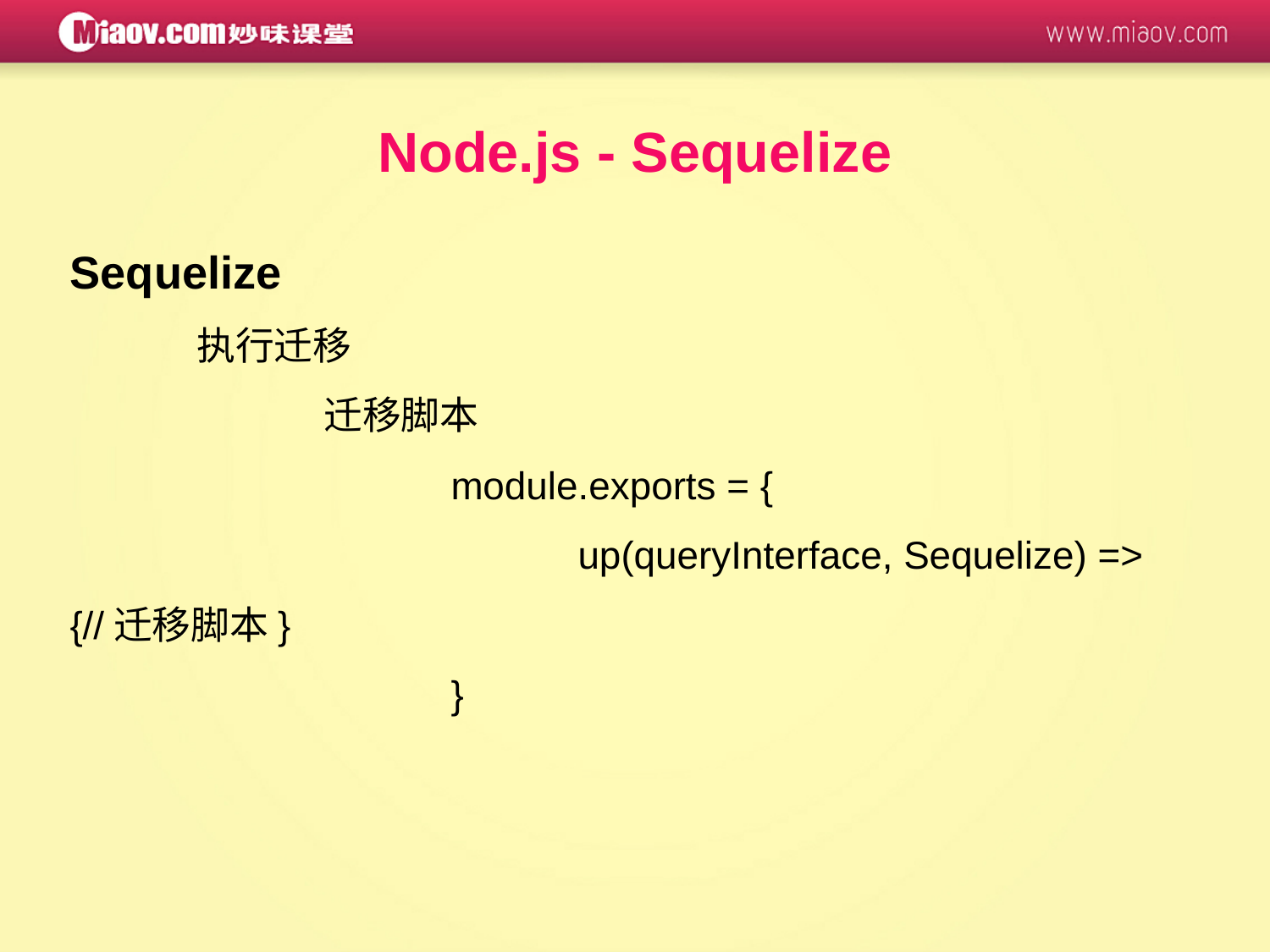

Node.js - Sequelize
Sequelize
	执行迁移
		迁移脚本
			module.exports = {
				up(queryInterface, Sequelize) => {//迁移脚本}
			}